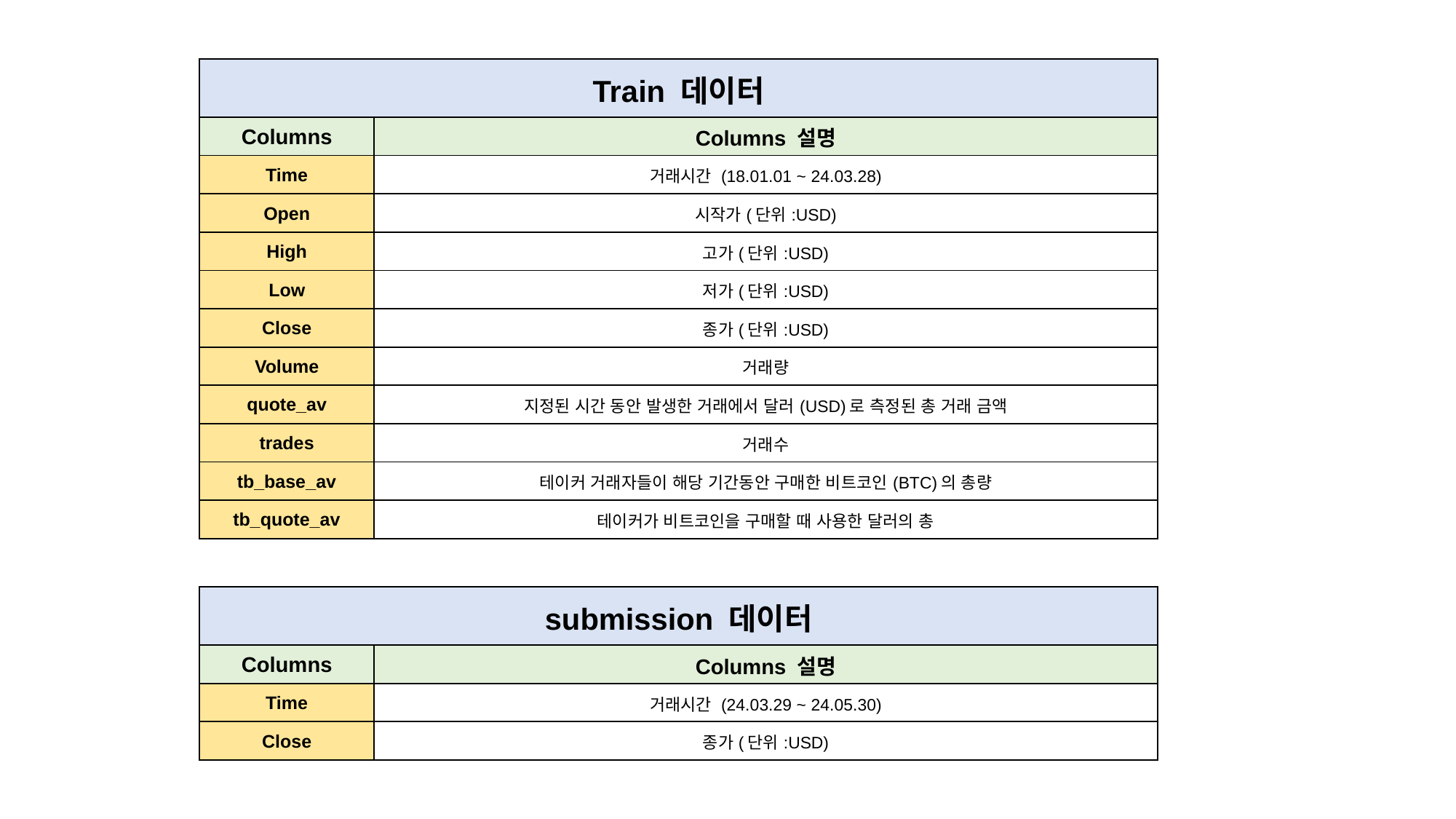

| Train 데이터 |  |
| --- | --- |
| Columns | Columns 설명 |
| Time | 거래시간 (18.01.01 ~ 24.03.28) |
| Open | 시작가(단위:USD) |
| High | 고가(단위:USD) |
| Low | 저가(단위:USD) |
| Close | 종가(단위:USD) |
| Volume | 거래량 |
| quote\_av | 지정된 시간 동안 발생한 거래에서 달러(USD)로 측정된 총 거래 금액 |
| trades | 거래수 |
| tb\_base\_av | 테이커 거래자들이 해당 기간동안 구매한 비트코인(BTC)의 총량 |
| tb\_quote\_av | 테이커가 비트코인을 구매할 때 사용한 달러의 총 |
| submission 데이터 |  |
| --- | --- |
| Columns | Columns 설명 |
| Time | 거래시간 (24.03.29 ~ 24.05.30) |
| Close | 종가(단위:USD) |